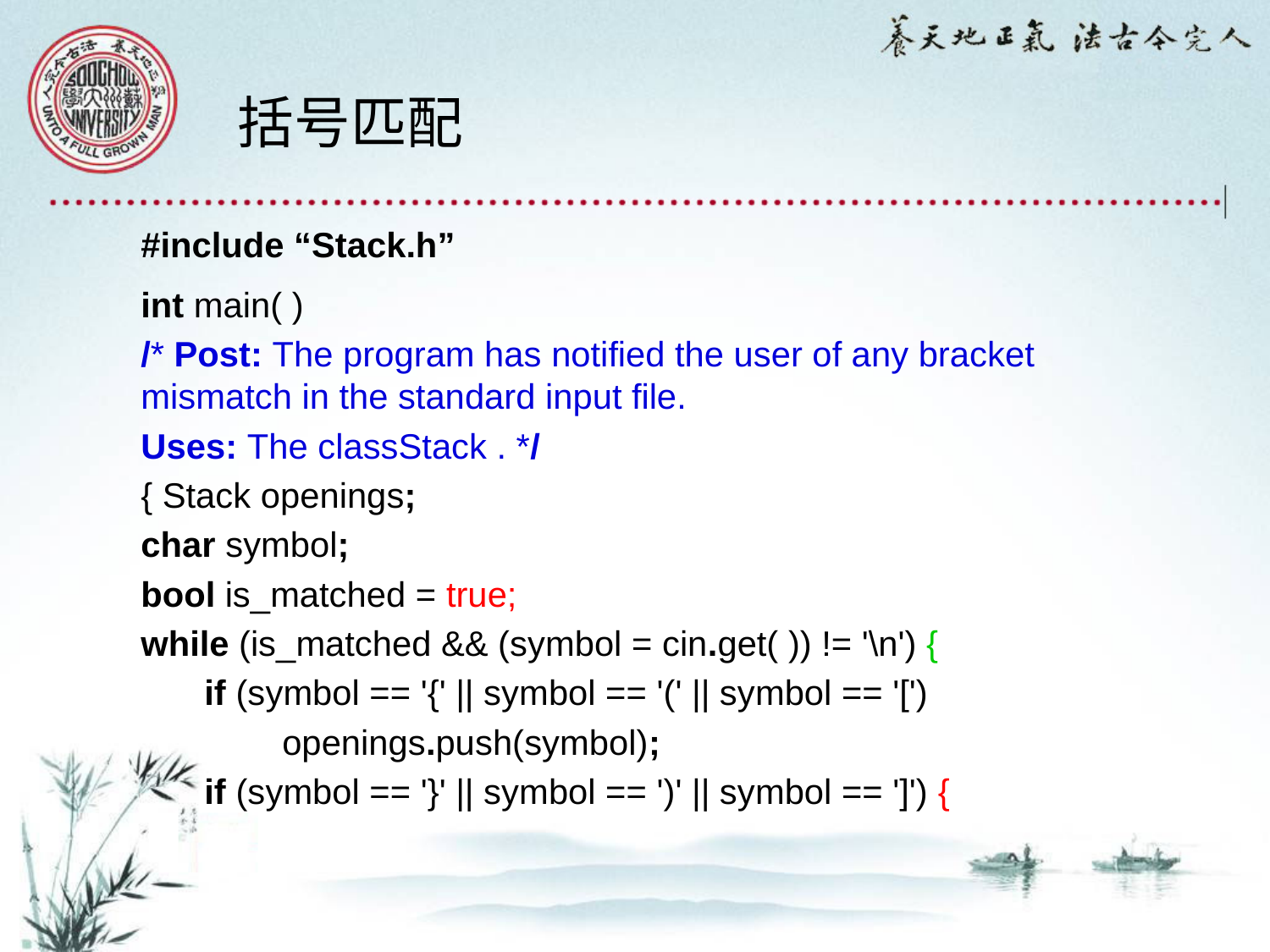

# 括号匹配
#include “Stack.h”
int main( )
/* Post: The program has notified the user of any bracket mismatch in the standard input file.
Uses: The classStack . */
{ Stack openings;
char symbol;
bool is_matched = true;
while (is_matched && (symbol = cin.get( )) != '\n') {
if (symbol == '{' || symbol == '(' || symbol == '[')
        openings.push(symbol);
if (symbol == '}' || symbol == ')' || symbol == ']') {